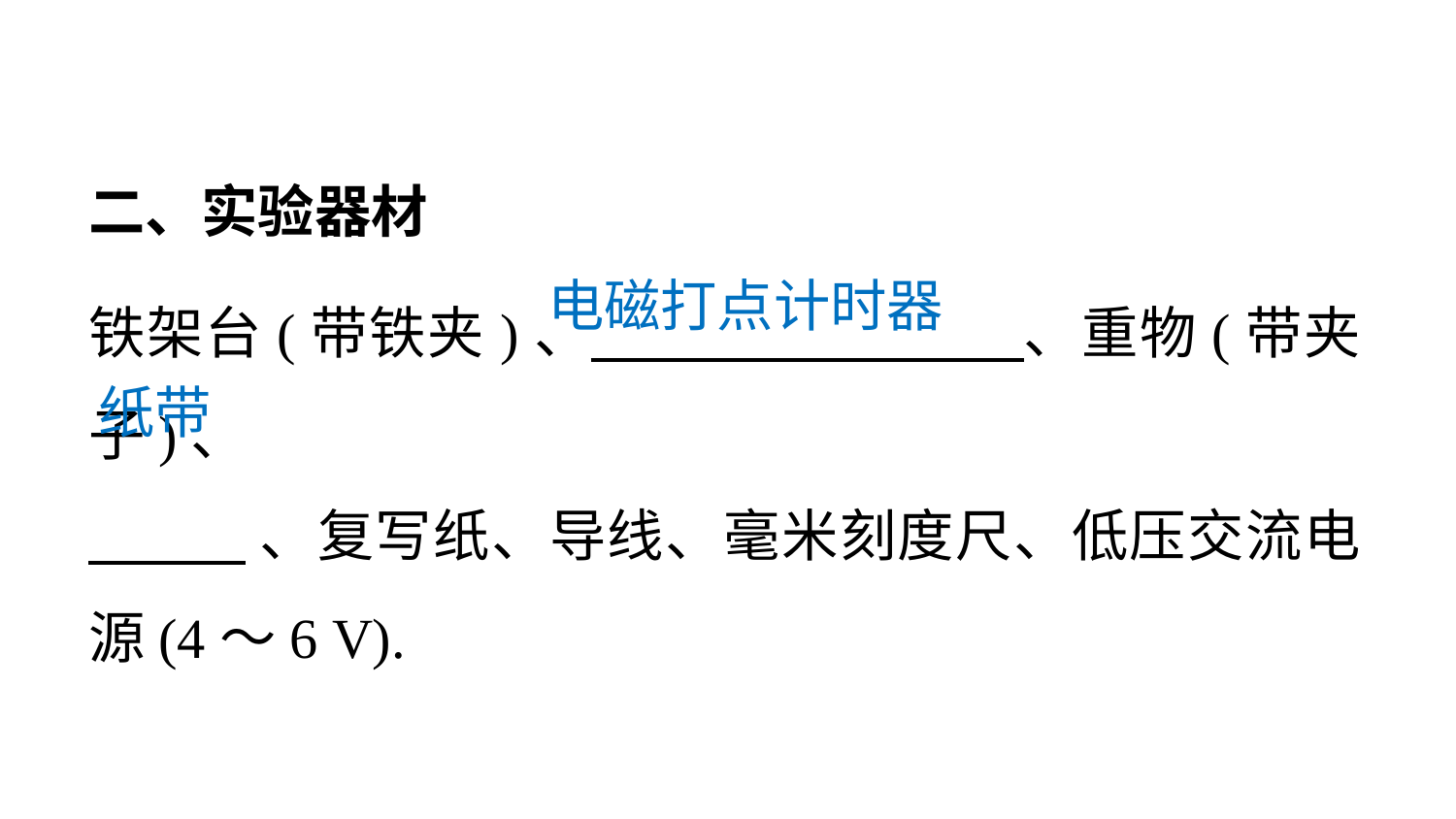

二、实验器材
铁架台(带铁夹)、                              、重物(带夹子)、
           、复写纸、导线、毫米刻度尺、低压交流电源(4～6 V).
电磁打点计时器
纸带